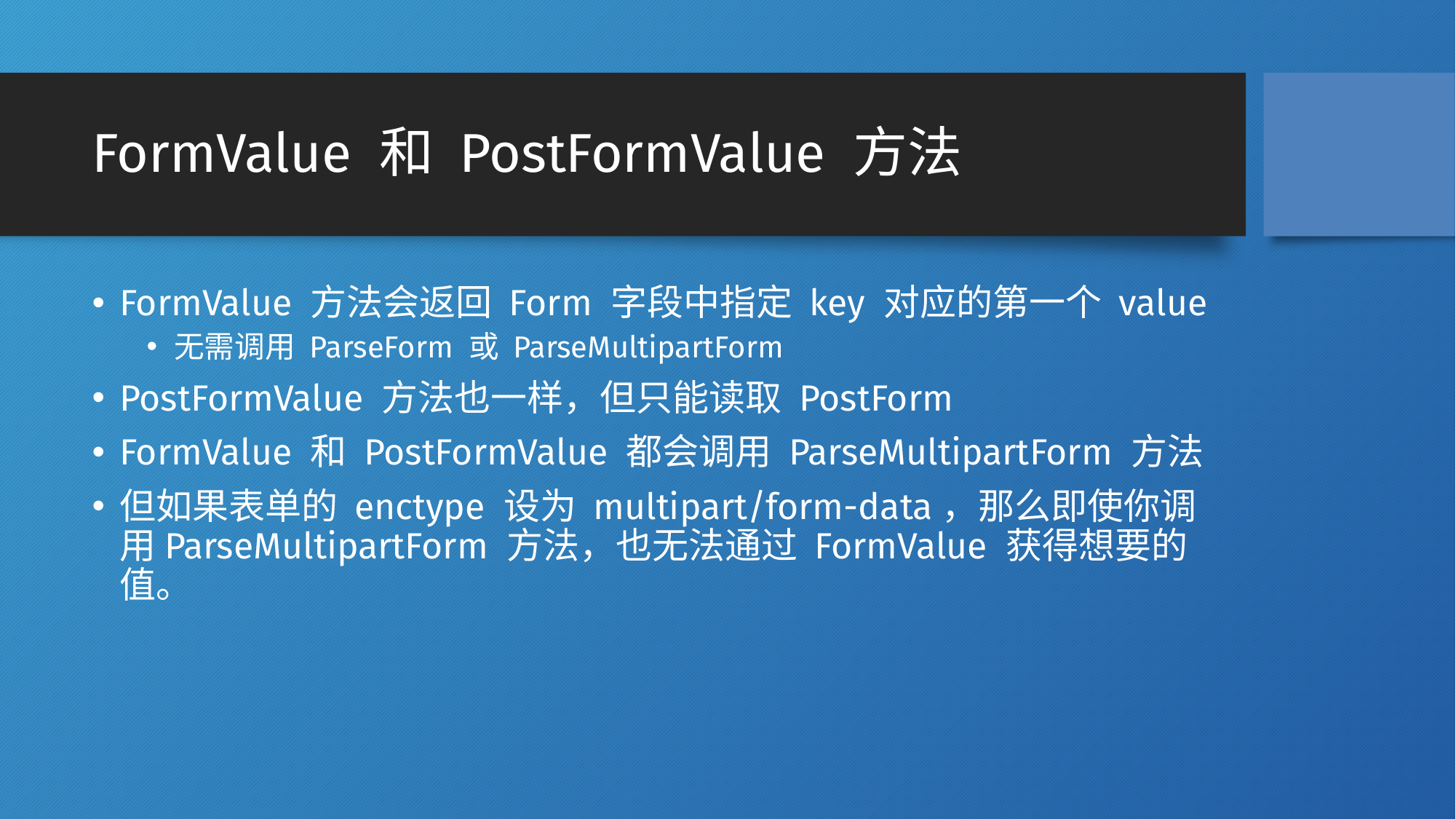

# FormValue 和 PostFormValue 方法
FormValue 方法会返回 Form 字段中指定 key 对应的第一个 value
无需调用 ParseForm 或 ParseMultipartForm
PostFormValue 方法也一样，但只能读取 PostForm
FormValue 和 PostFormValue 都会调用 ParseMultipartForm 方法
但如果表单的 enctype 设为 multipart/form-data，那么即使你调用ParseMultipartForm 方法，也无法通过 FormValue 获得想要的值。